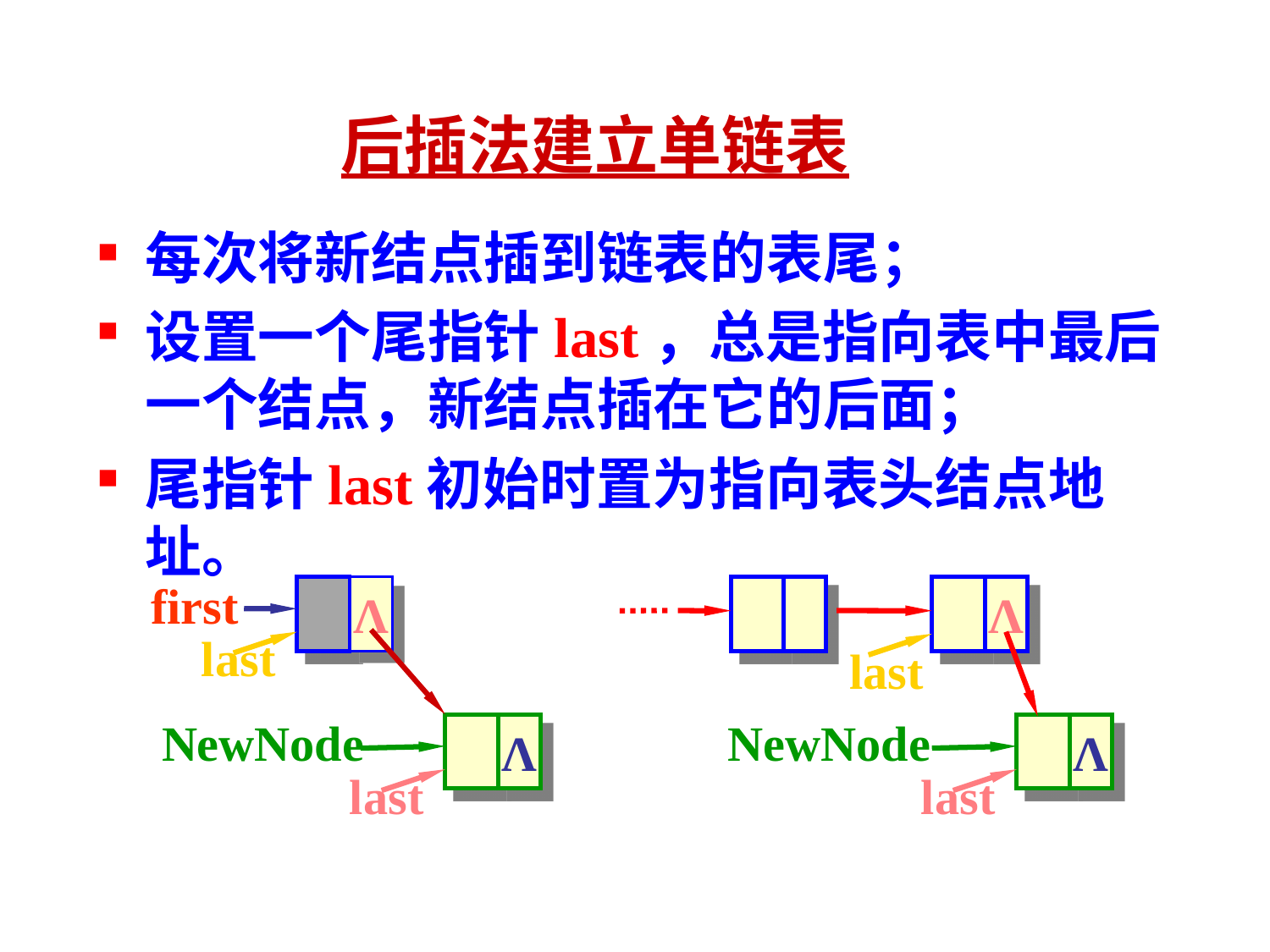

后插法建立单链表
每次将新结点插到链表的表尾；
设置一个尾指针last，总是指向表中最后 一个结点，新结点插在它的后面；
尾指针last初始时置为指向表头结点地址。
first

Λ

Λ

last

last

NewNode
NewNode

Λ

Λ

last
last

91